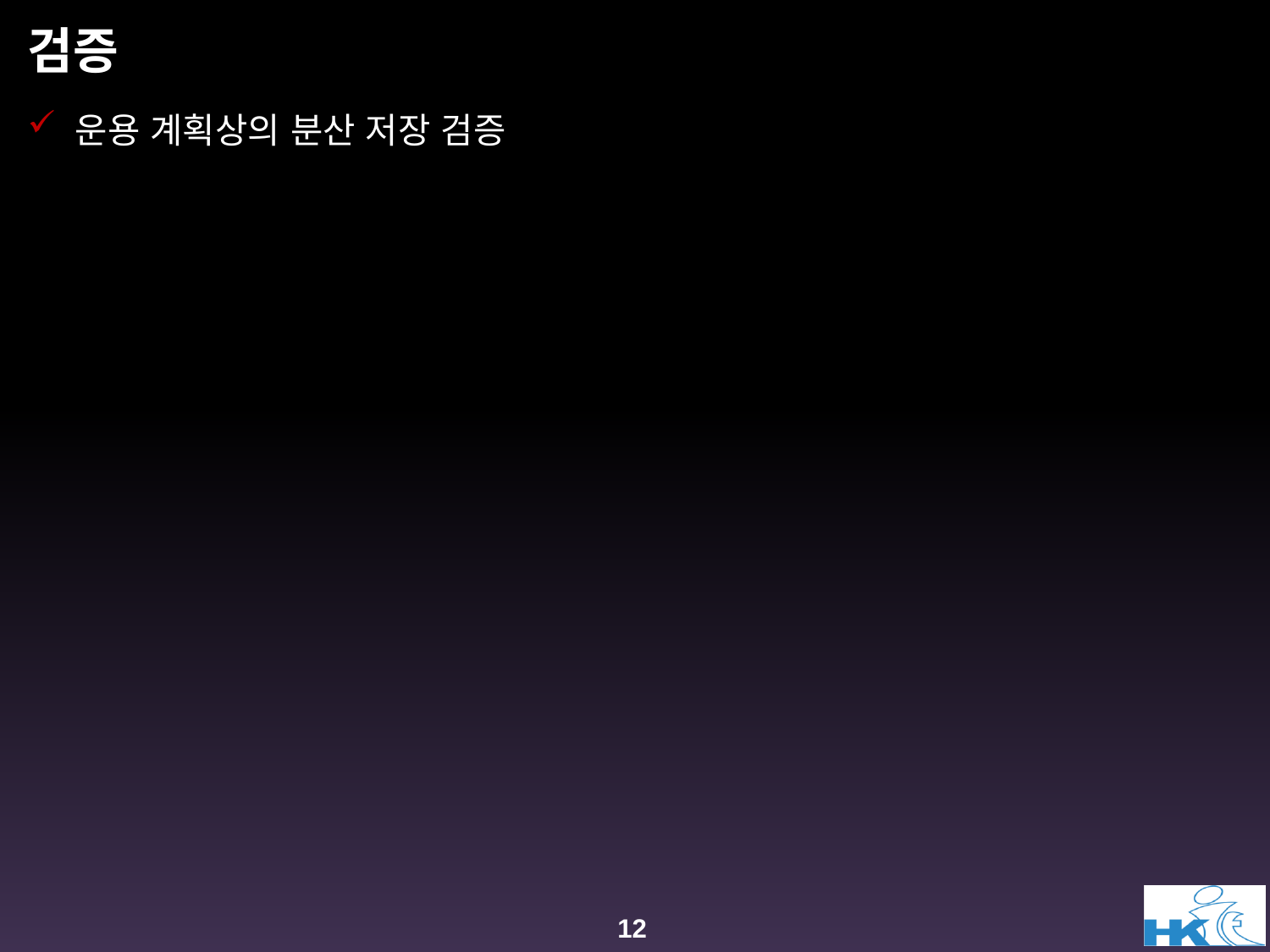

# 검증
운용 계획상의 분산 저장 검증
12